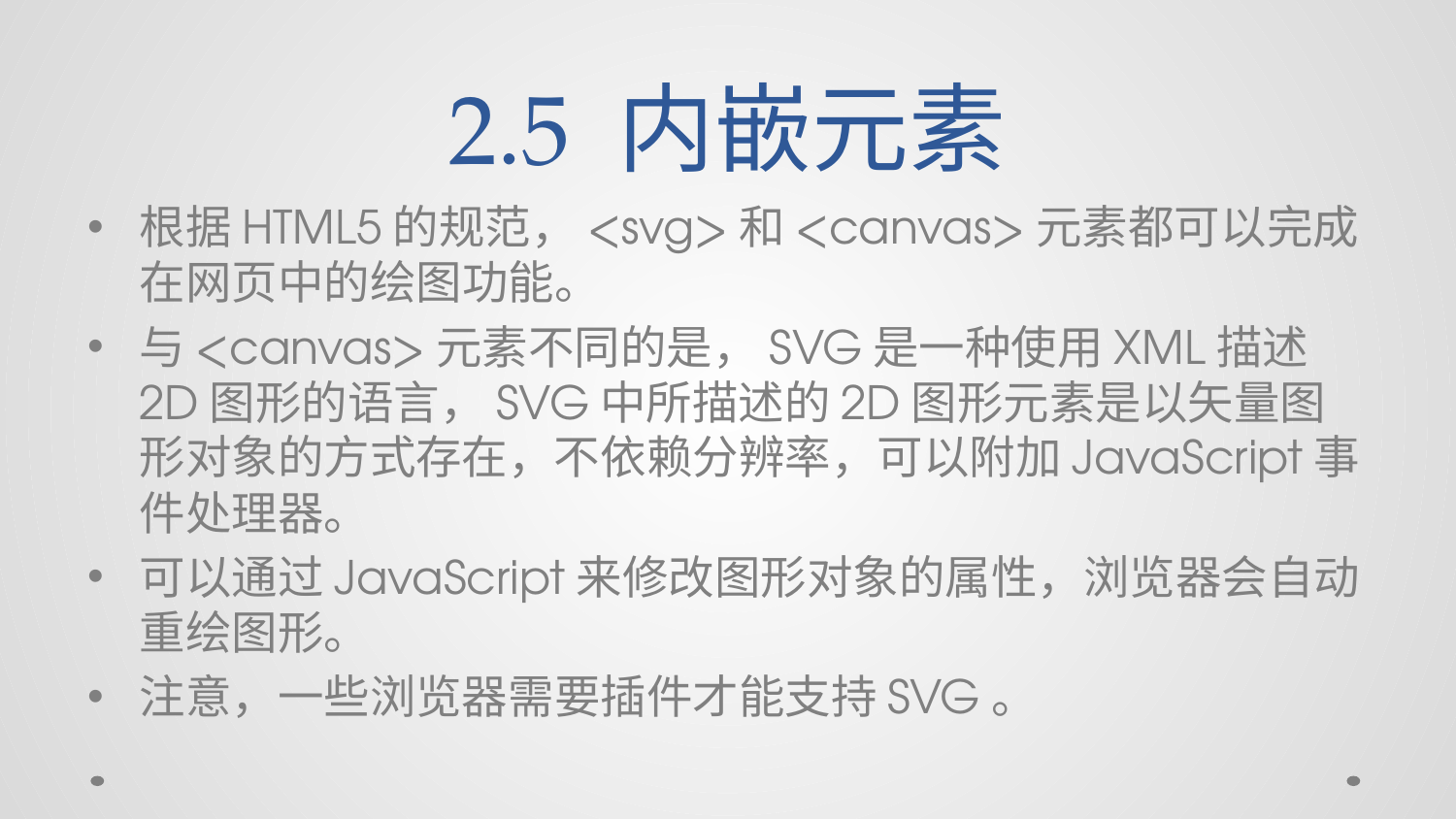

# 2.5 内嵌元素
根据HTML5的规范，<svg>和<canvas>元素都可以完成在网页中的绘图功能。
与<canvas>元素不同的是，SVG是一种使用XML描述2D图形的语言，SVG中所描述的2D图形元素是以矢量图形对象的方式存在，不依赖分辨率，可以附加JavaScript事件处理器。
可以通过JavaScript来修改图形对象的属性，浏览器会自动重绘图形。
注意，一些浏览器需要插件才能支持SVG。